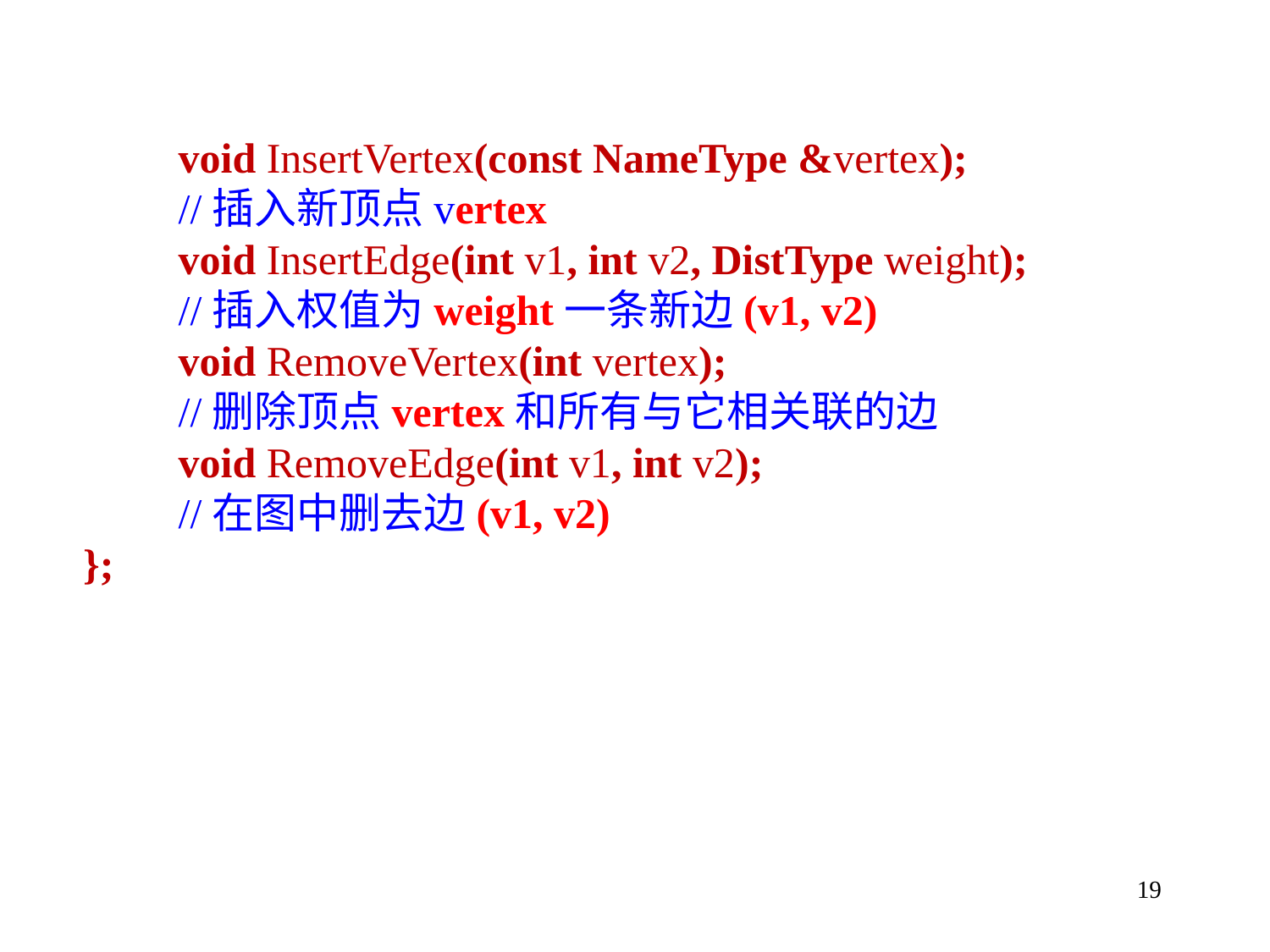

void InsertVertex(const NameType &vertex);
         //插入新顶点vertex
         void InsertEdge(int v1, int v2, DistType weight);
         //插入权值为weight一条新边(v1, v2)
         void RemoveVertex(int vertex);
         //删除顶点vertex和所有与它相关联的边
         void RemoveEdge(int v1, int v2);
         //在图中删去边(v1, v2)
};
19